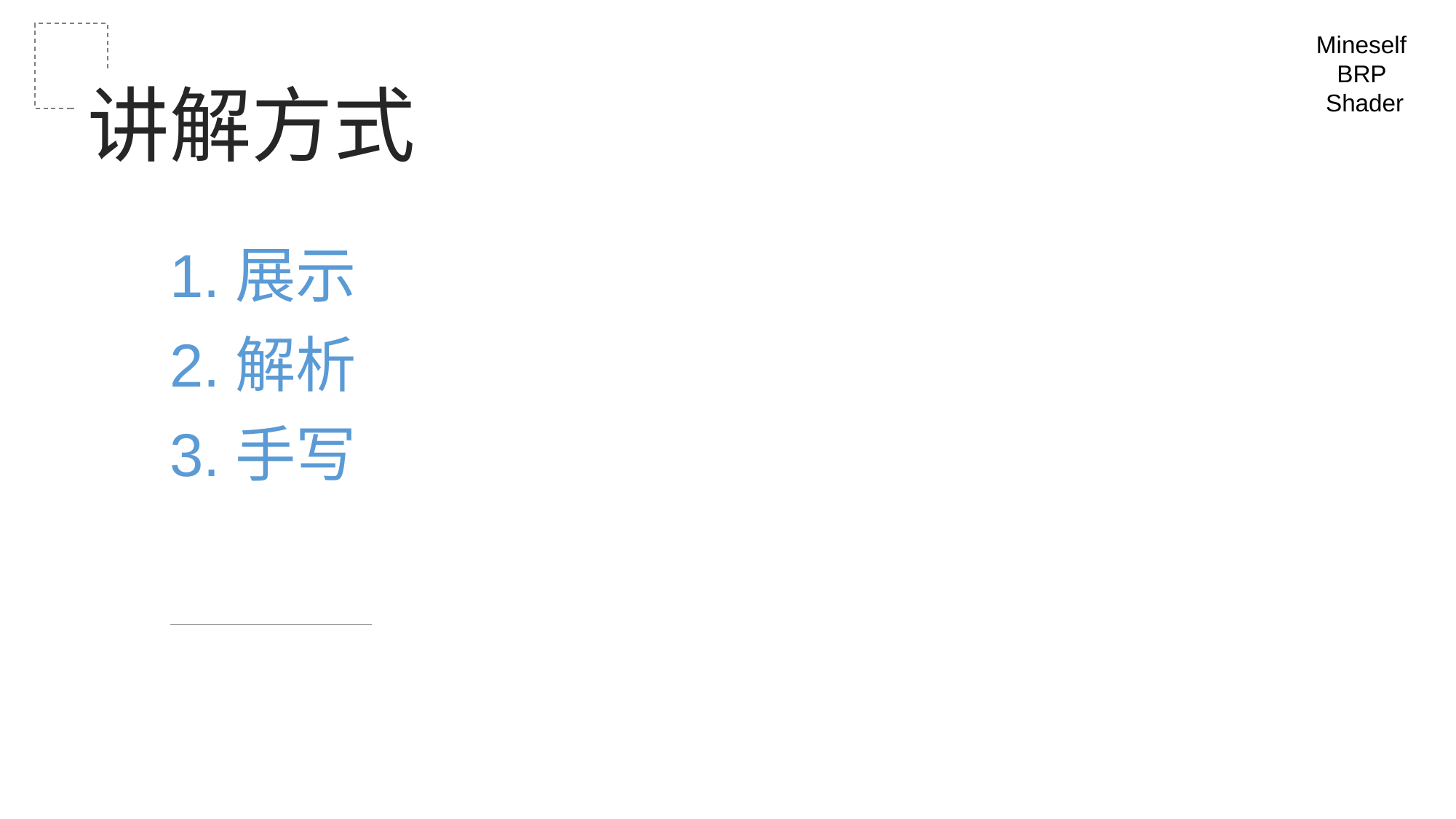

Mineself
BRP
Shader

讲解方式
1.展示
2.解析
3.手写